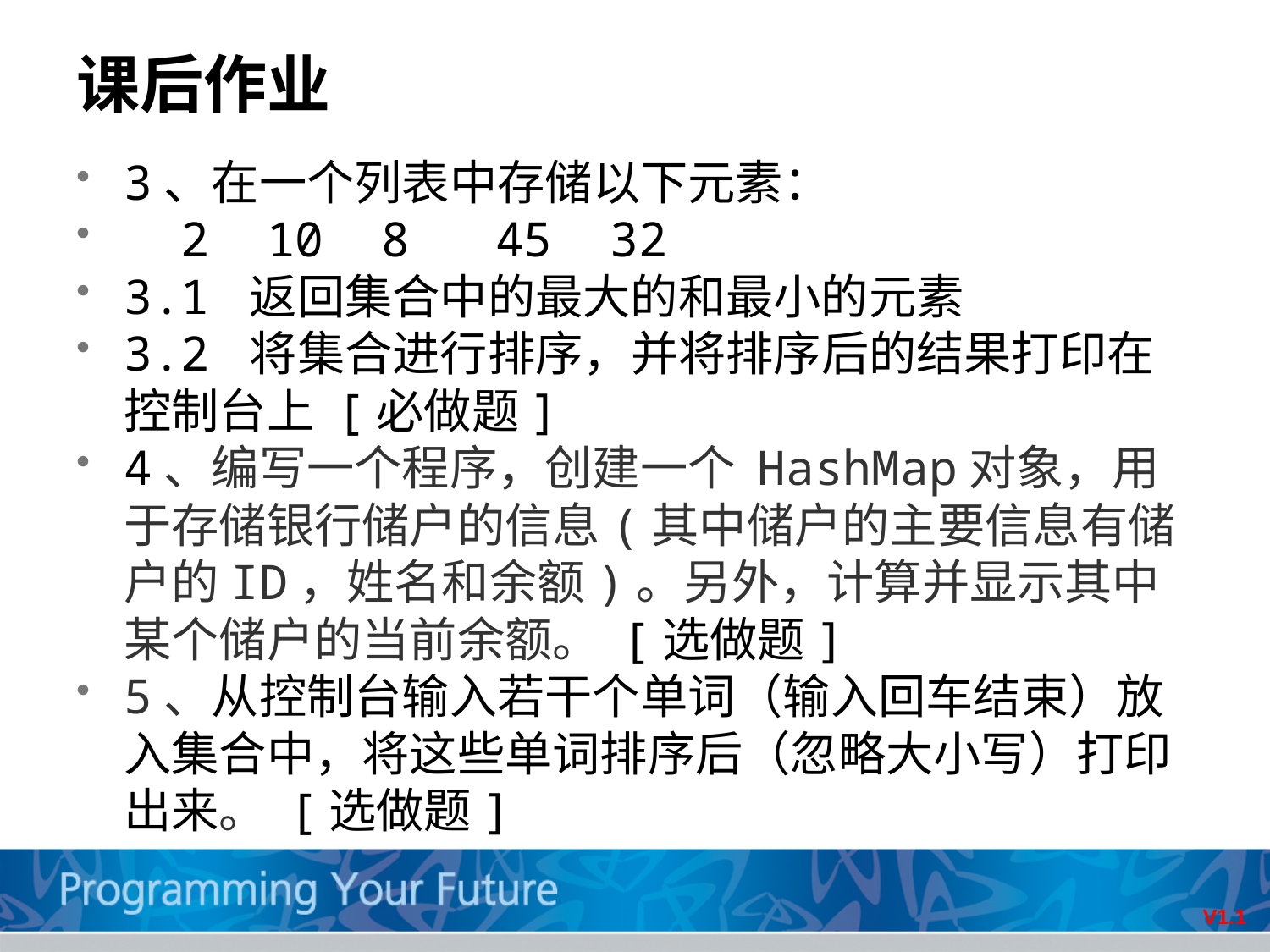

# 课后作业
3、在一个列表中存储以下元素：
  2  10  8   45  32
3.1 返回集合中的最大的和最小的元素
3.2 将集合进行排序，并将排序后的结果打印在控制台上 [必做题]
4、编写一个程序，创建一个 HashMap对象，用于存储银行储户的信息(其中储户的主要信息有储户的ID，姓名和余额)。另外，计算并显示其中某个储户的当前余额。 [选做题]
5、从控制台输入若干个单词（输入回车结束）放入集合中，将这些单词排序后（忽略大小写）打印出来。 [选做题]